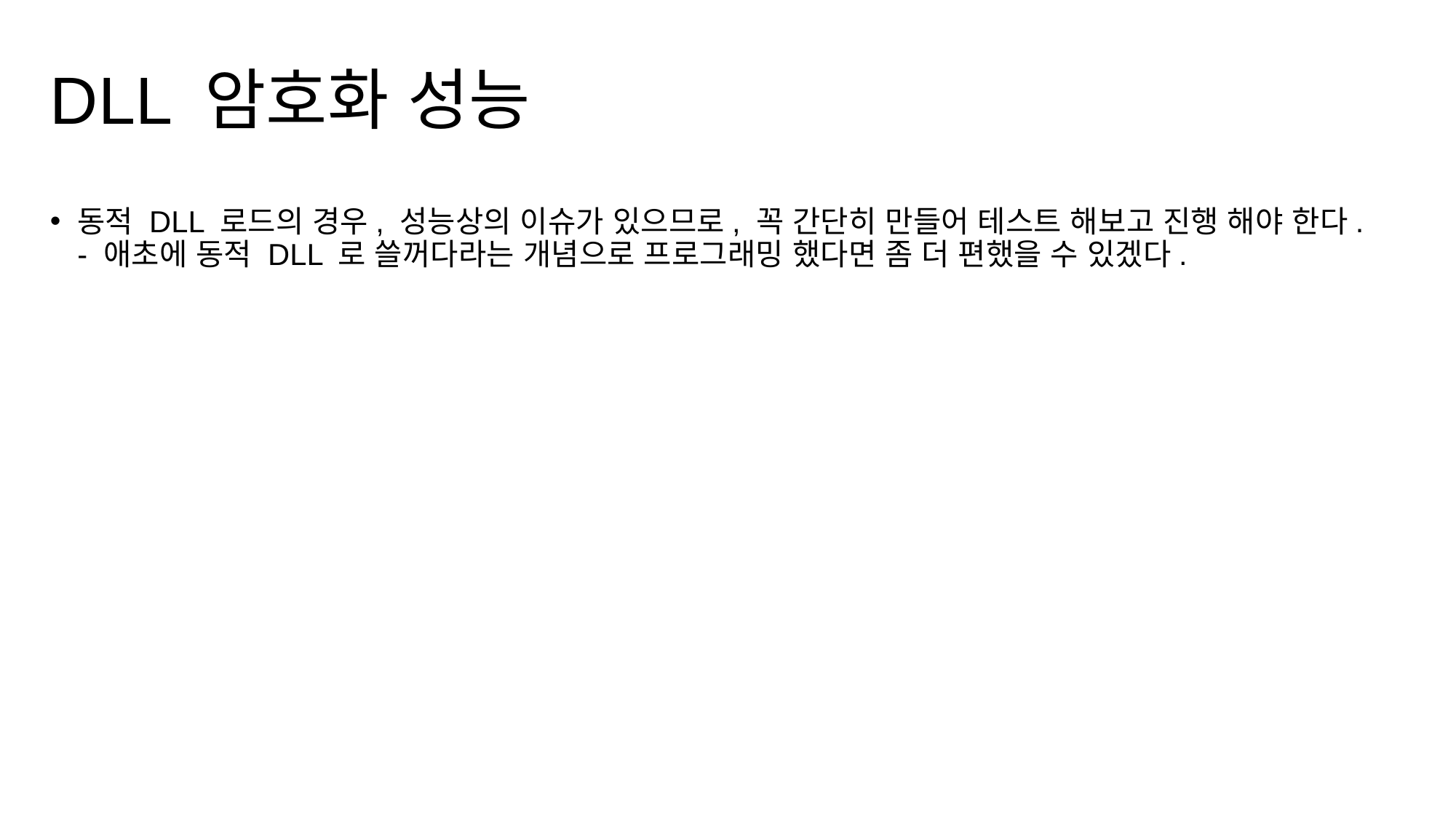

# DLL 암호화 성능
동적 DLL 로드의 경우, 성능상의 이슈가 있으므로, 꼭 간단히 만들어 테스트 해보고 진행 해야 한다.
- 애초에 동적 DLL 로 쓸꺼다라는 개념으로 프로그래밍 했다면 좀 더 편했을 수 있겠다.